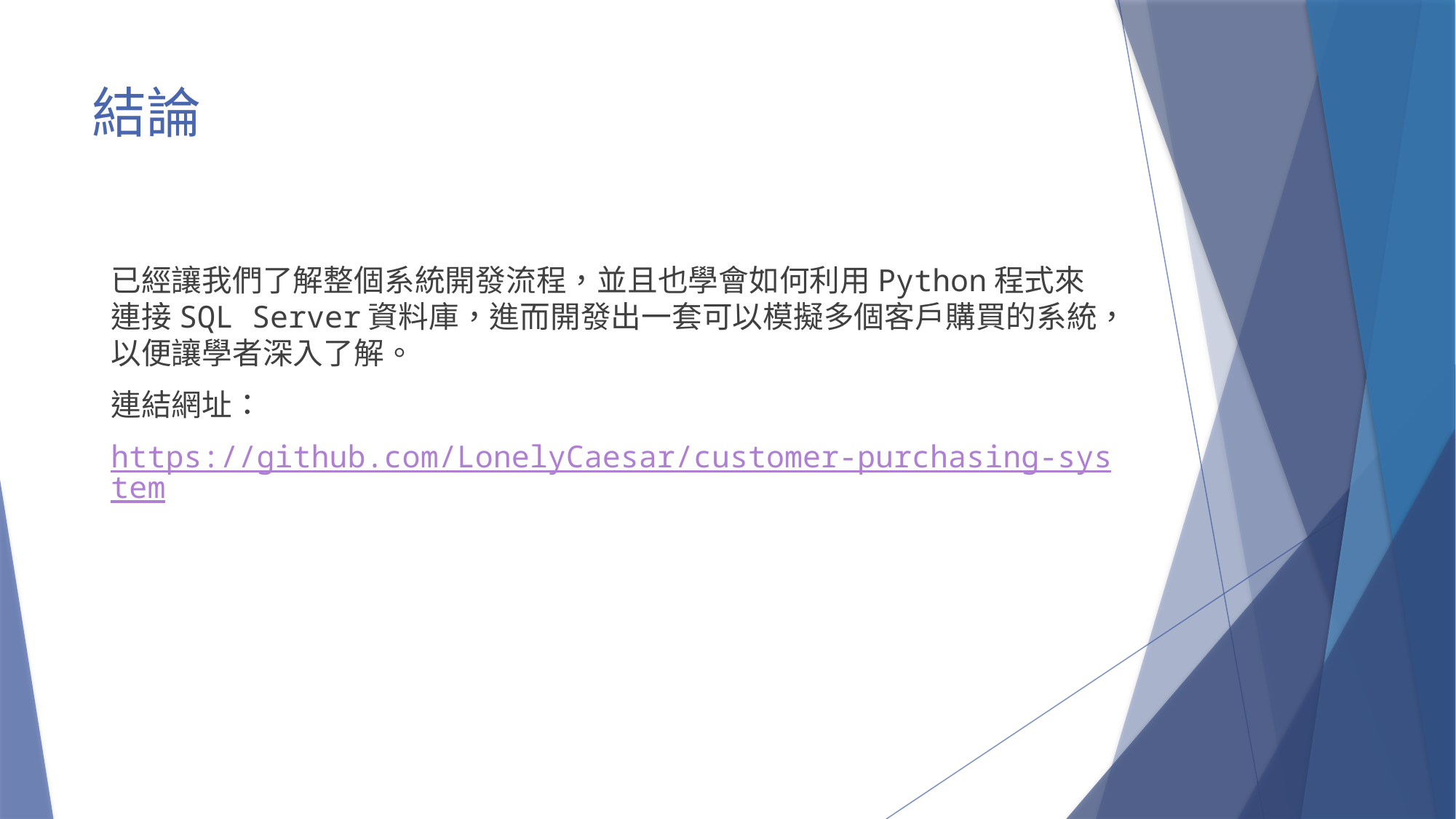

# 結論
已經讓我們了解整個系統開發流程，並且也學會如何利用Python程式來連接SQL Server資料庫，進而開發出一套可以模擬多個客戶購買的系統，以便讓學者深入了解。
連結網址：
https://github.com/LonelyCaesar/customer-purchasing-system